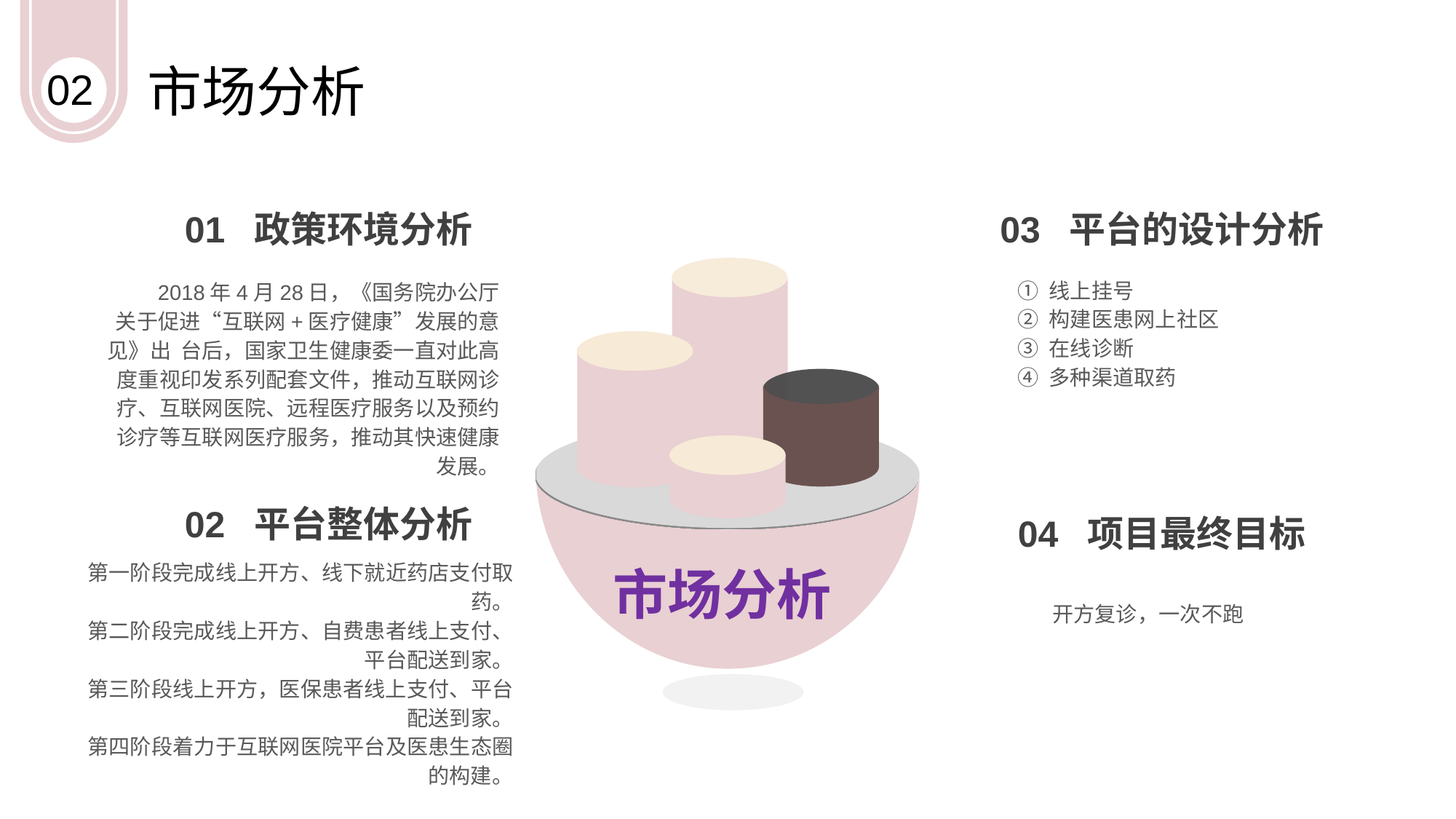

市场分析
02
01  政策环境分析
      2018年4月28日，《国务院办公厅关于促进“互联网+医疗健康”发展的意见》出  台后，国家卫生健康委一直对此高度重视印发系列配套文件，推动互联网诊疗、互联网医院、远程医疗服务以及预约诊疗等互联网医疗服务，推动其快速健康发展。
03  平台的设计分析
① 线上挂号
② 构建医患网上社区
③ 在线诊断
④ 多种渠道取药

02  平台整体分析
第一阶段完成线上开方、线下就近药店支付取药。
第二阶段完成线上开方、自费患者线上支付、平台配送到家。
第三阶段线上开方，医保患者线上支付、平台配送到家。
第四阶段着力于互联网医院平台及医患生态圈的构建。
04  项目最终目标
开方复诊，一次不跑
市场分析